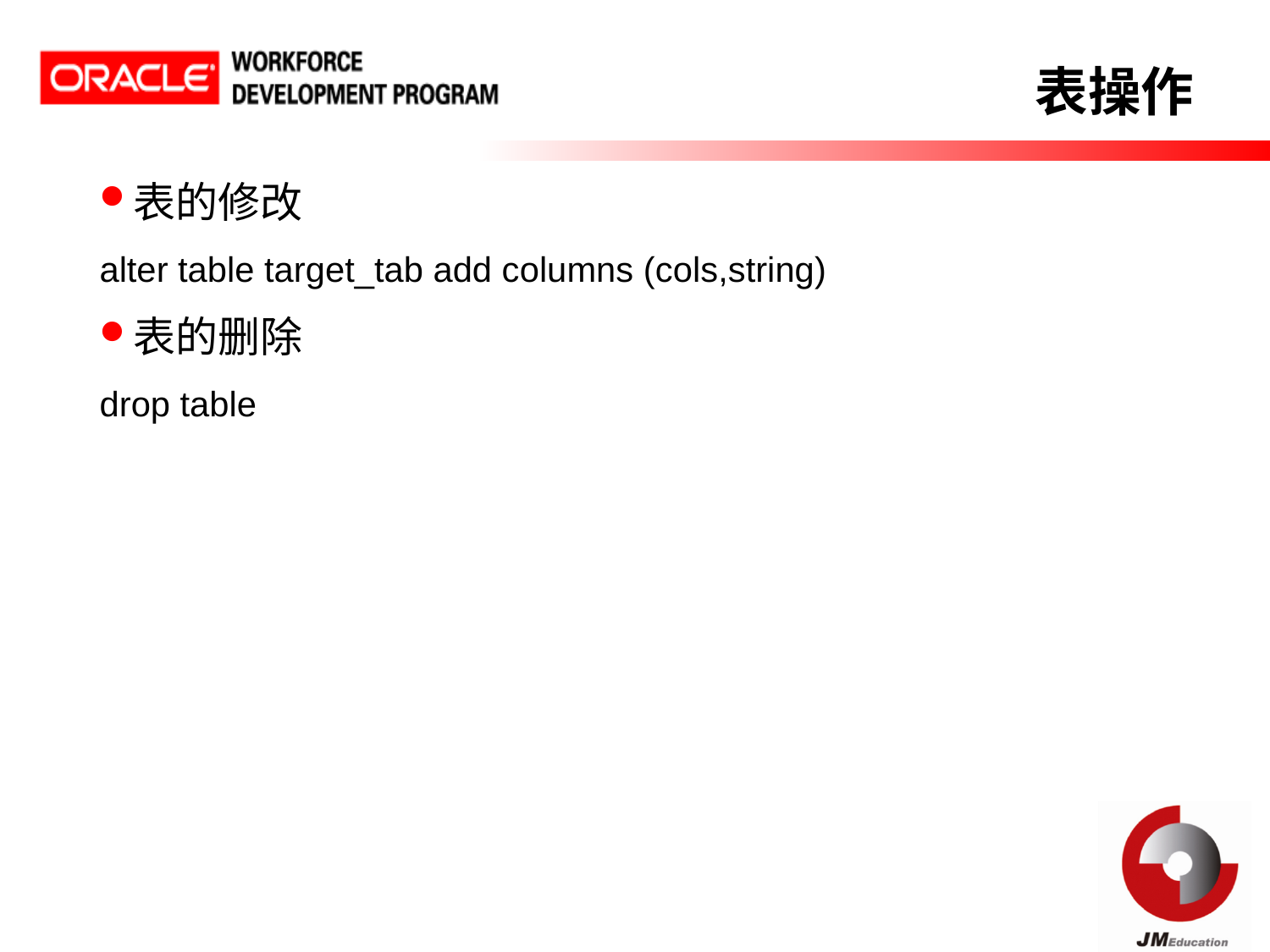

表操作
表的修改
alter table target_tab add columns (cols,string)
表的删除
drop table